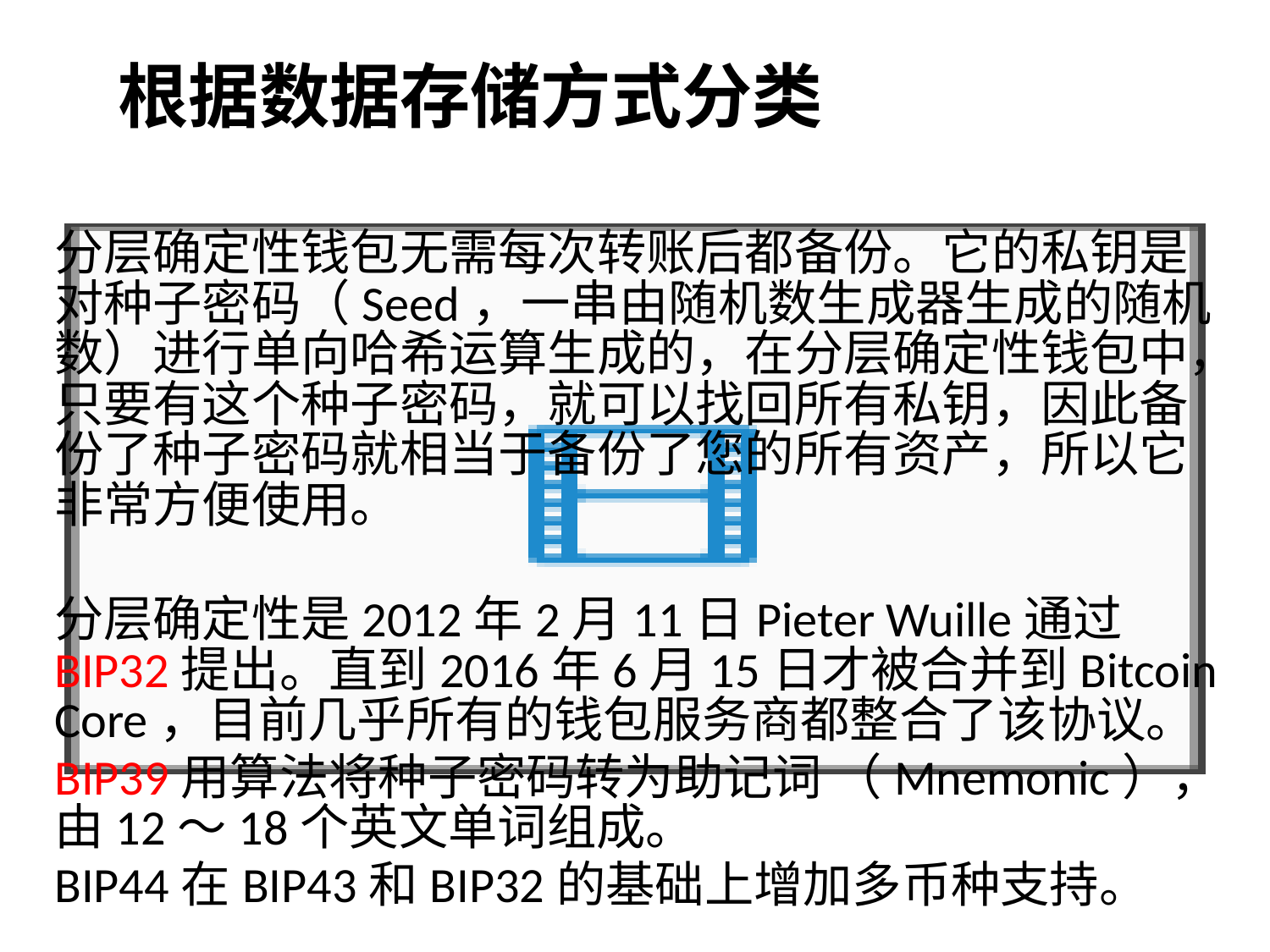

# 根据数据存储方式分类
分层确定性钱包无需每次转账后都备份。它的私钥是对种子密码（Seed，一串由随机数生成器生成的随机数）进行单向哈希运算生成的，在分层确定性钱包中，只要有这个种子密码，就可以找回所有私钥，因此备份了种子密码就相当于备份了您的所有资产，所以它非常方便使用。

分层确定性是2012年2月11日Pieter Wuille通过BIP32提出。直到2016年6月15日才被合并到Bitcoin Core，目前几乎所有的钱包服务商都整合了该协议。
BIP39用算法将种子密码转为助记词 （Mnemonic），由12～18个英文单词组成。
BIP44在BIP43和BIP32的基础上增加多币种支持。